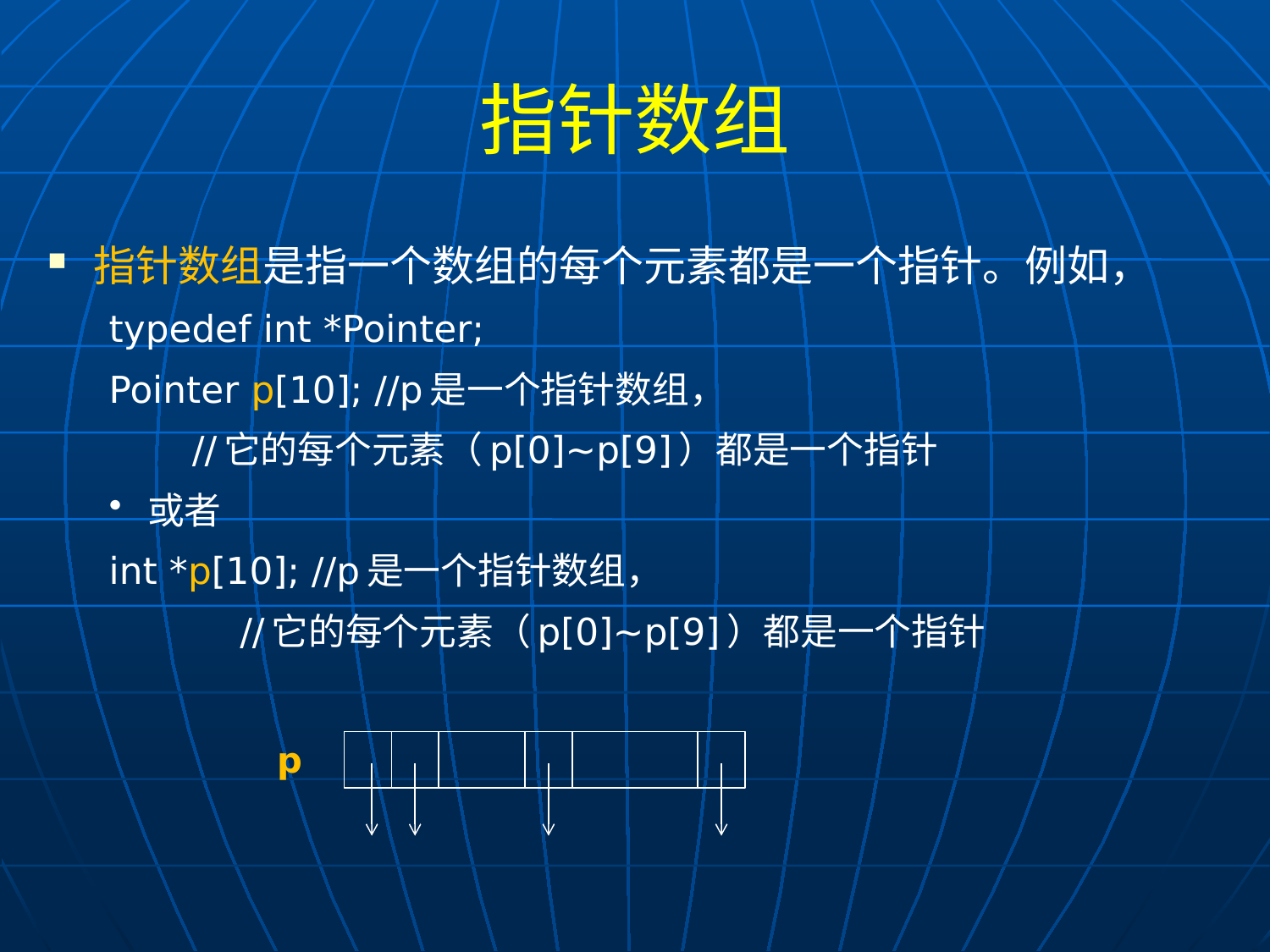

# 指针数组
指针数组是指一个数组的每个元素都是一个指针。例如，
typedef int *Pointer;
Pointer p[10]; //p是一个指针数组，
		       //它的每个元素（p[0]~p[9]）都是一个指针
或者
int *p[10]; //p是一个指针数组，
	  	   //它的每个元素（p[0]~p[9]）都是一个指针
p